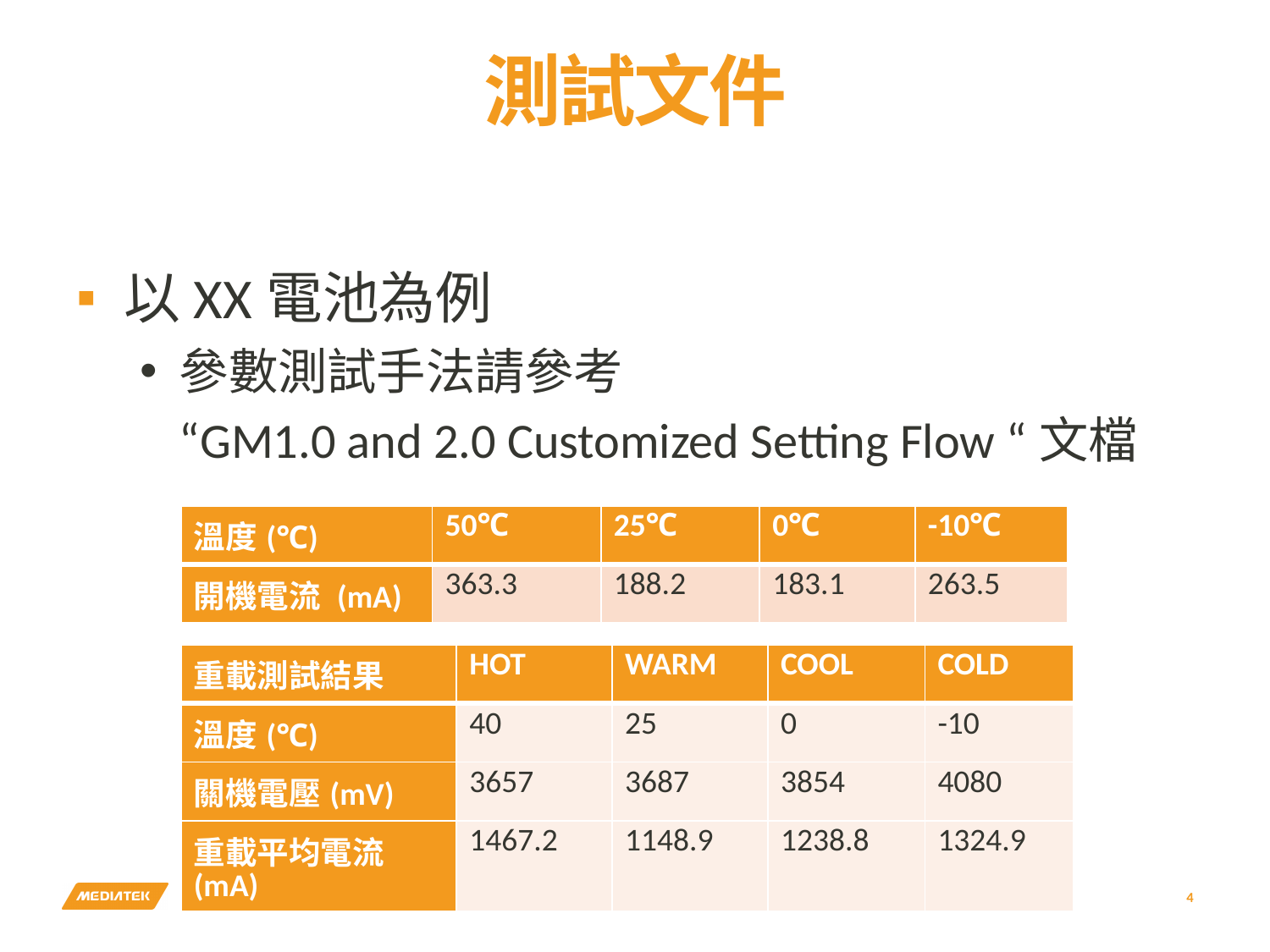

# 測試文件
以XX電池為例
參數測試手法請參考
	“GM1.0 and 2.0 Customized Setting Flow “文檔
| 溫度(℃) | 50℃ | 25℃ | 0℃ | -10℃ |
| --- | --- | --- | --- | --- |
| 開機電流 (mA) | 363.3 | 188.2 | 183.1 | 263.5 |
| 重載測試結果 | HOT | WARM | COOL | COLD |
| --- | --- | --- | --- | --- |
| 溫度(℃) | 40 | 25 | 0 | -10 |
| 關機電壓(mV) | 3657 | 3687 | 3854 | 4080 |
| 重載平均電流(mA) | 1467.2 | 1148.9 | 1238.8 | 1324.9 |
4